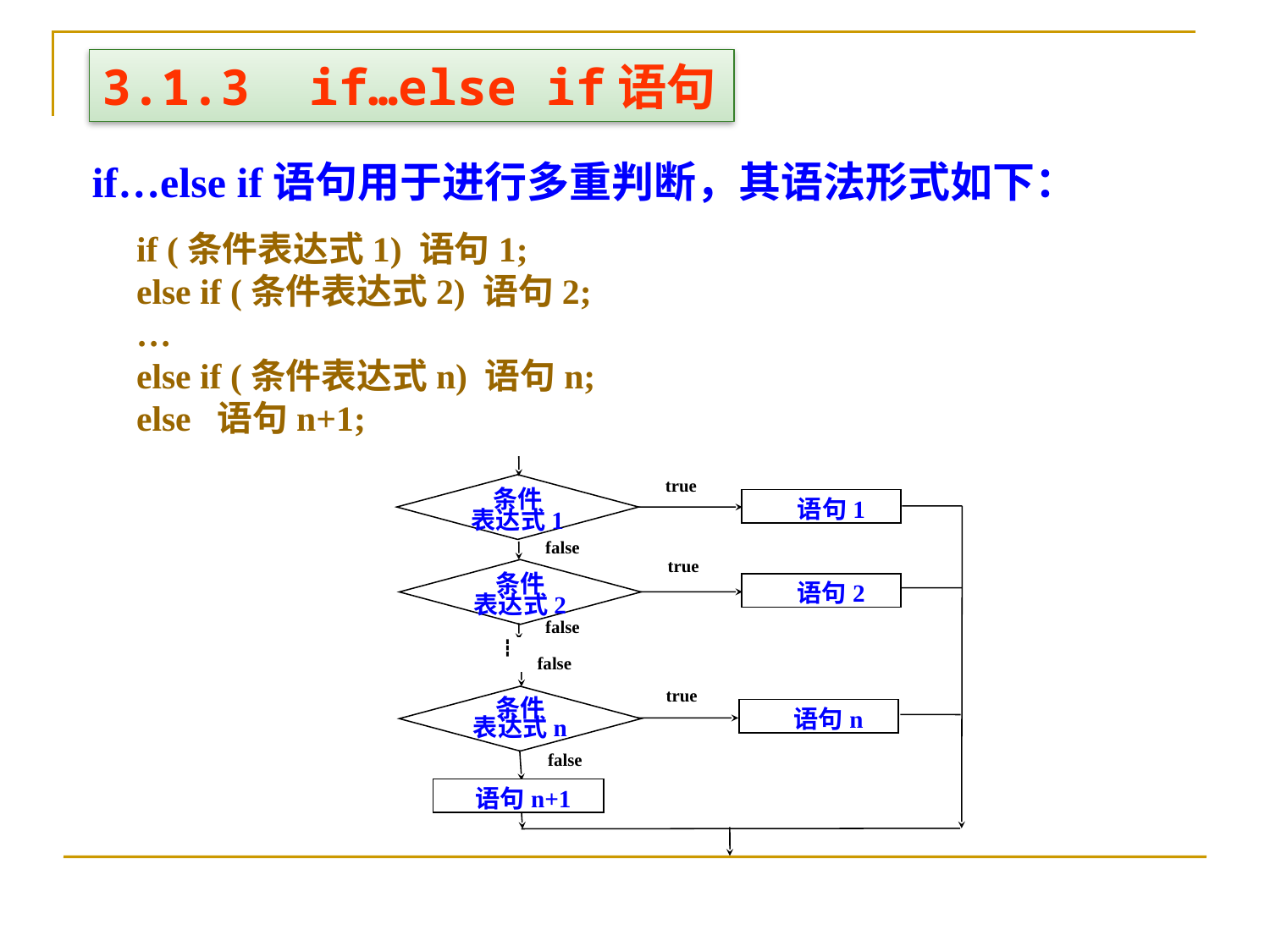

3.1.3  if…else if语句
if…else if语句用于进行多重判断，其语法形式如下：
     if (条件表达式1) 语句1;
     else if (条件表达式2) 语句2;
     …
     else if (条件表达式n) 语句n;
     else  语句n+1;

true
条件
表达式1
语句1

false

true
条件
表达式2
语句2

false

┇
false

true
条件
表达式n
语句n

false

语句n+1